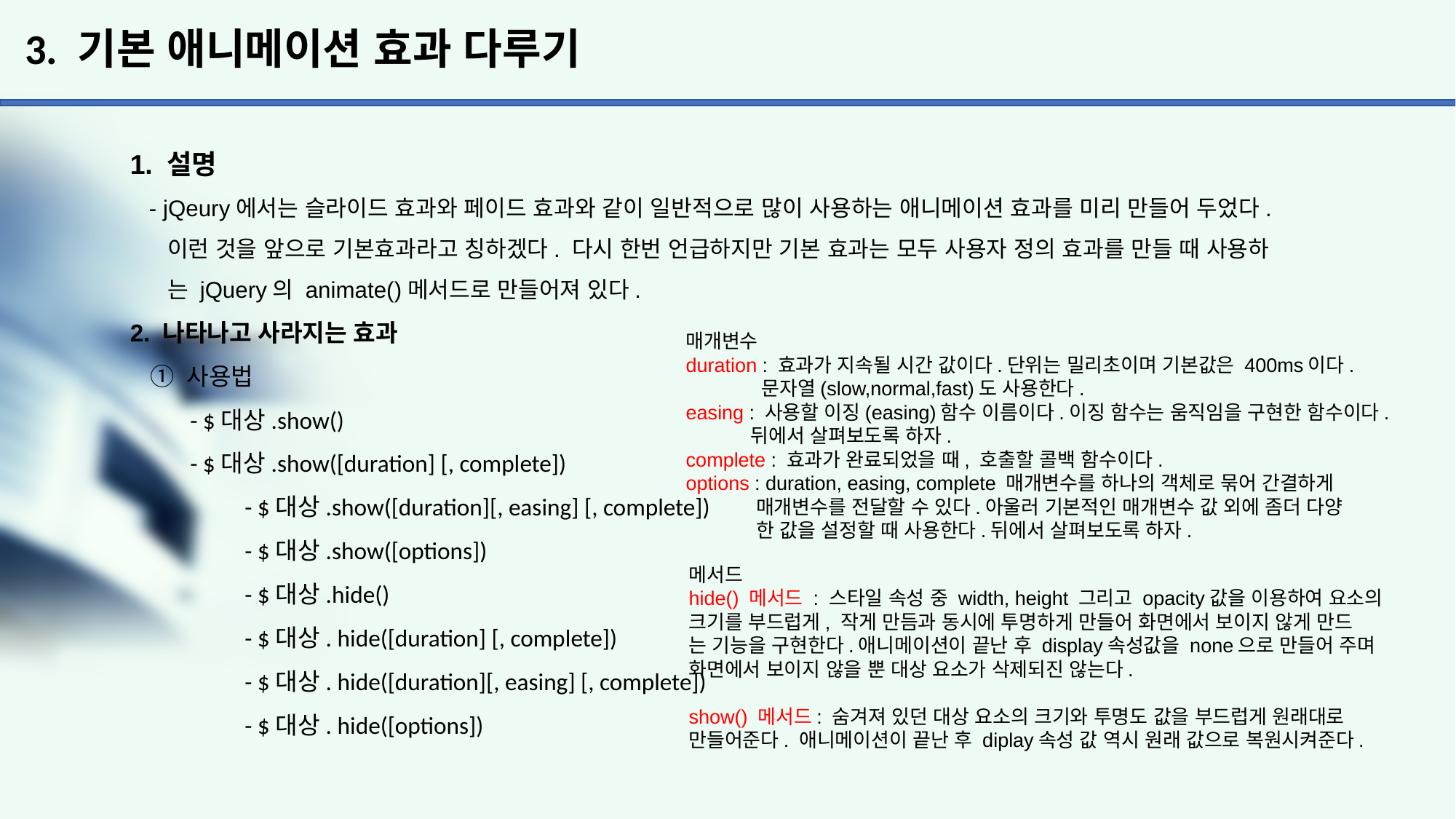

# 3. 기본 애니메이션 효과 다루기
1. 설명
   - jQeury에서는 슬라이드 효과와 페이드 효과와 같이 일반적으로 많이 사용하는 애니메이션 효과를 미리 만들어 두었다.
     이런 것을 앞으로 기본효과라고 칭하겠다. 다시 한번 언급하지만 기본 효과는 모두 사용자 정의 효과를 만들 때 사용하
     는 jQuery의 animate()메서드로 만들어져 있다.
2. 나타나고 사라지는 효과
   ① 사용법
           - $대상.show()
           - $대상.show([duration] [, complete])
	 - $대상.show([duration][, easing] [, complete])
	 - $대상.show([options])
	 - $대상.hide()
	 - $대상. hide([duration] [, complete])
	 - $대상. hide([duration][, easing] [, complete])
	 - $대상. hide([options])

매개변수
duration : 효과가 지속될 시간 값이다.단위는 밀리초이며 기본값은 400ms이다.
             문자열(slow,normal,fast)도 사용한다.
easing : 사용할 이징(easing)함수 이름이다.이징 함수는 움직임을 구현한 함수이다.
           뒤에서 살펴보도록 하자.
complete : 효과가 완료되었을 때, 호출할 콜백 함수이다.
options : duration, easing, complete 매개변수를 하나의 객체로 묶어 간결하게
            매개변수를 전달할 수 있다.아울러 기본적인 매개변수 값 외에 좀더 다양
            한 값을 설정할 때 사용한다.뒤에서 살펴보도록 하자.
메서드
hide() 메서드 : 스타일 속성 중 width, height 그리고 opacity값을 이용하여 요소의
크기를 부드럽게, 작게 만듬과 동시에 투명하게 만들어 화면에서 보이지 않게 만드
는 기능을 구현한다.애니메이션이 끝난 후 display속성값을 none으로 만들어 주며
화면에서 보이지 않을 뿐 대상 요소가 삭제되진 않는다.

show() 메서드: 숨겨져 있던 대상 요소의 크기와 투명도 값을 부드럽게 원래대로
만들어준다. 애니메이션이 끝난 후 diplay속성 값 역시 원래 값으로 복원시켜준다.